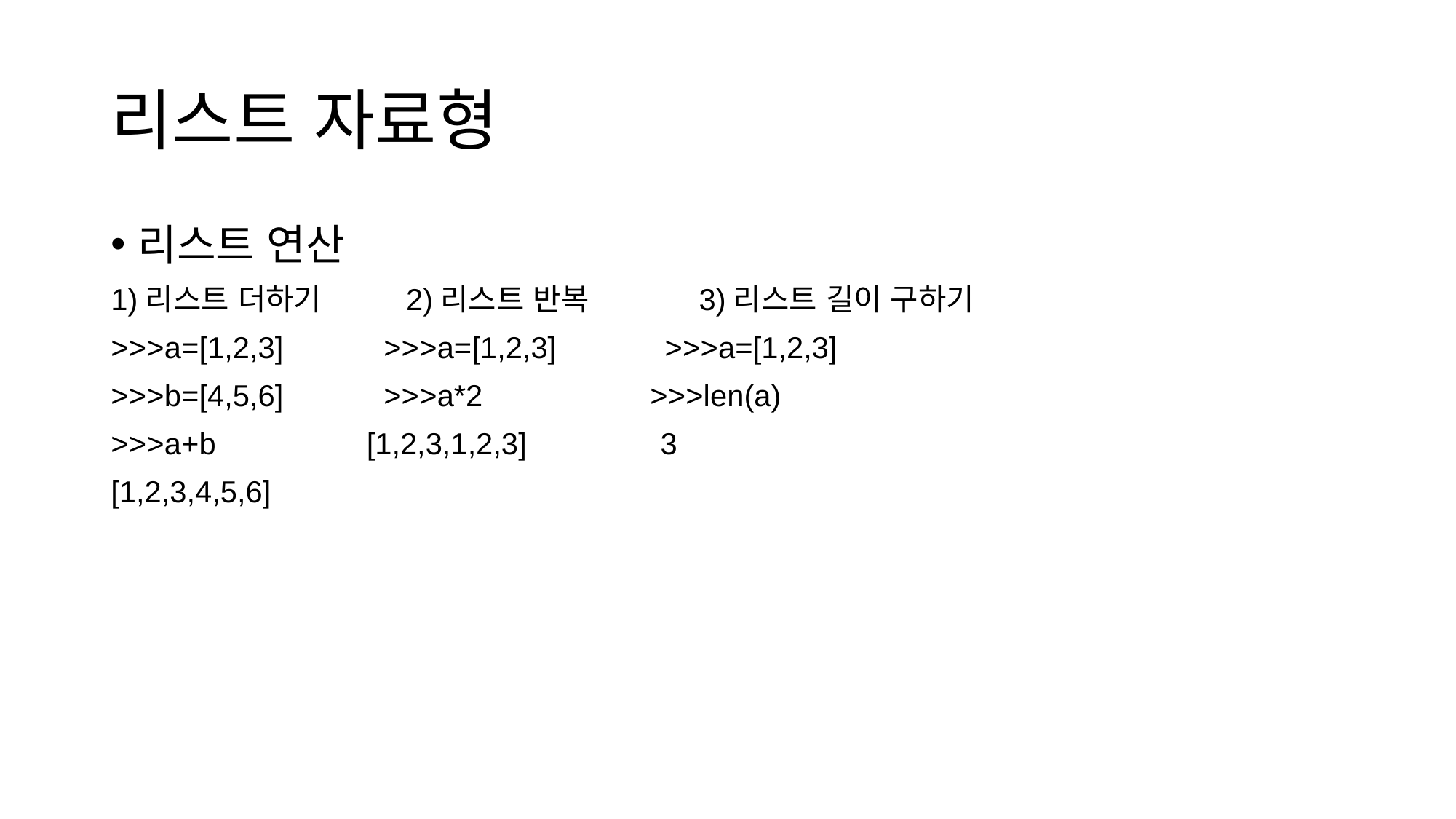

# 리스트 자료형
리스트 연산
1)리스트 더하기         2)리스트 반복            3)리스트 길이 구하기
>>>a=[1,2,3]            >>>a=[1,2,3]             >>>a=[1,2,3]
>>>b=[4,5,6]            >>>a*2                    >>>len(a)
>>>a+b                  [1,2,3,1,2,3]                3
[1,2,3,4,5,6]